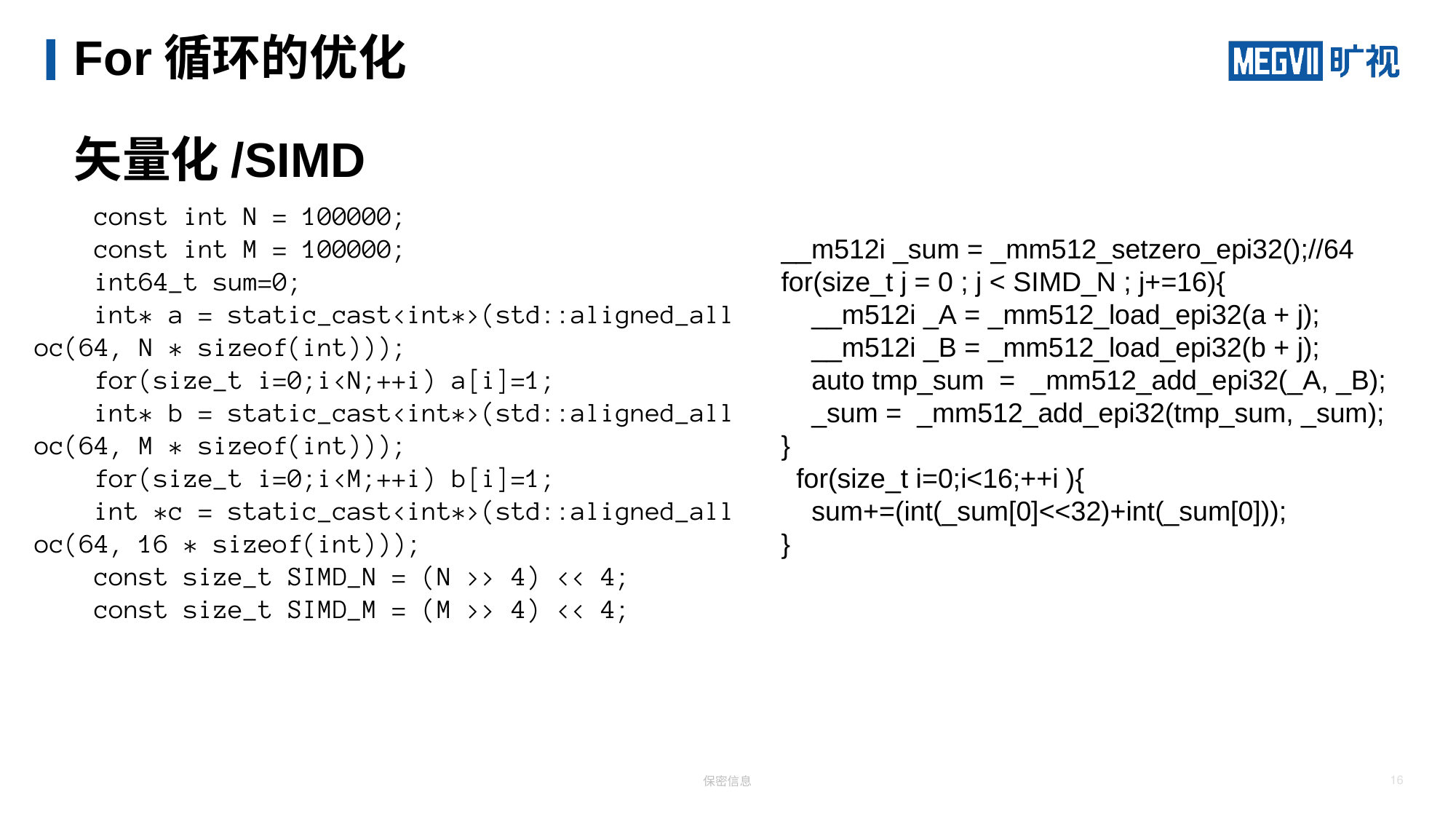

# For循环的优化
矢量化/SIMD
    const int N = 100000;
    const int M = 100000;
    int64_t sum=0;
    int* a = static_cast<int*>(std::aligned_alloc(64, N * sizeof(int)));
    for(size_t i=0;i<N;++i) a[i]=1;
    int* b = static_cast<int*>(std::aligned_alloc(64, M * sizeof(int)));
    for(size_t i=0;i<M;++i) b[i]=1;
    int *c = static_cast<int*>(std::aligned_alloc(64, 16 * sizeof(int)));
    const size_t SIMD_N = (N >> 4) << 4;
    const size_t SIMD_M = (M >> 4) << 4;
    __m512i _sum = _mm512_setzero_epi32();//64
    for(size_t j = 0 ; j < SIMD_N ; j+=16){
        __m512i _A = _mm512_load_epi32(a + j);
        __m512i _B = _mm512_load_epi32(b + j);
        auto tmp_sum  =  _mm512_add_epi32(_A, _B);
        _sum =  _mm512_add_epi32(tmp_sum, _sum);
    }
      for(size_t i=0;i<16;++i ){
        sum+=(int(_sum[0]<<32)+int(_sum[0]));
    }